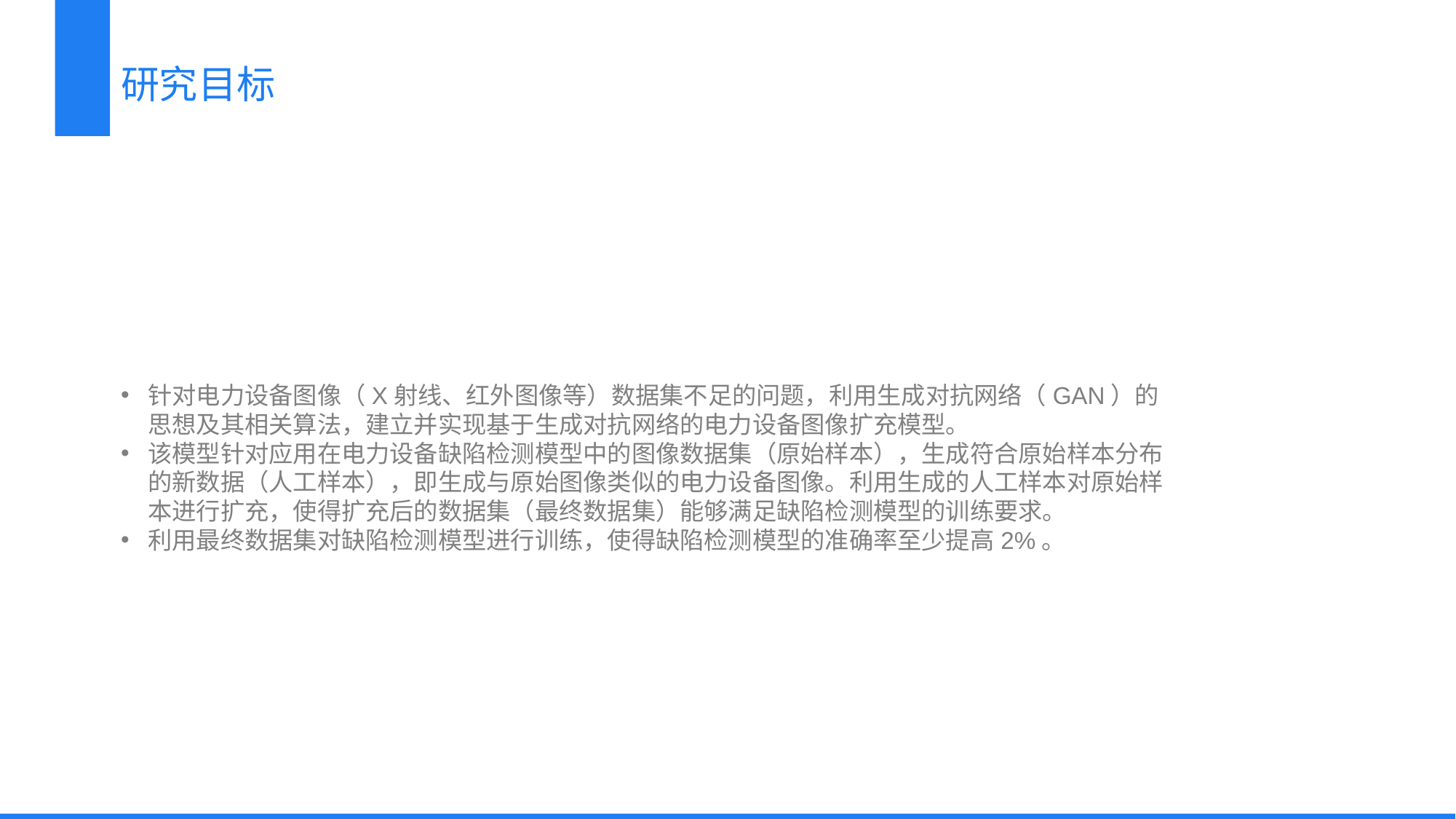

研究目标
针对电力设备图像（X射线、红外图像等）数据集不足的问题，利用生成对抗网络（GAN）的思想及其相关算法，建立并实现基于生成对抗网络的电力设备图像扩充模型。
该模型针对应用在电力设备缺陷检测模型中的图像数据集（原始样本），生成符合原始样本分布的新数据（人工样本），即生成与原始图像类似的电力设备图像。利用生成的人工样本对原始样本进行扩充，使得扩充后的数据集（最终数据集）能够满足缺陷检测模型的训练要求。
利用最终数据集对缺陷检测模型进行训练，使得缺陷检测模型的准确率至少提高2%。